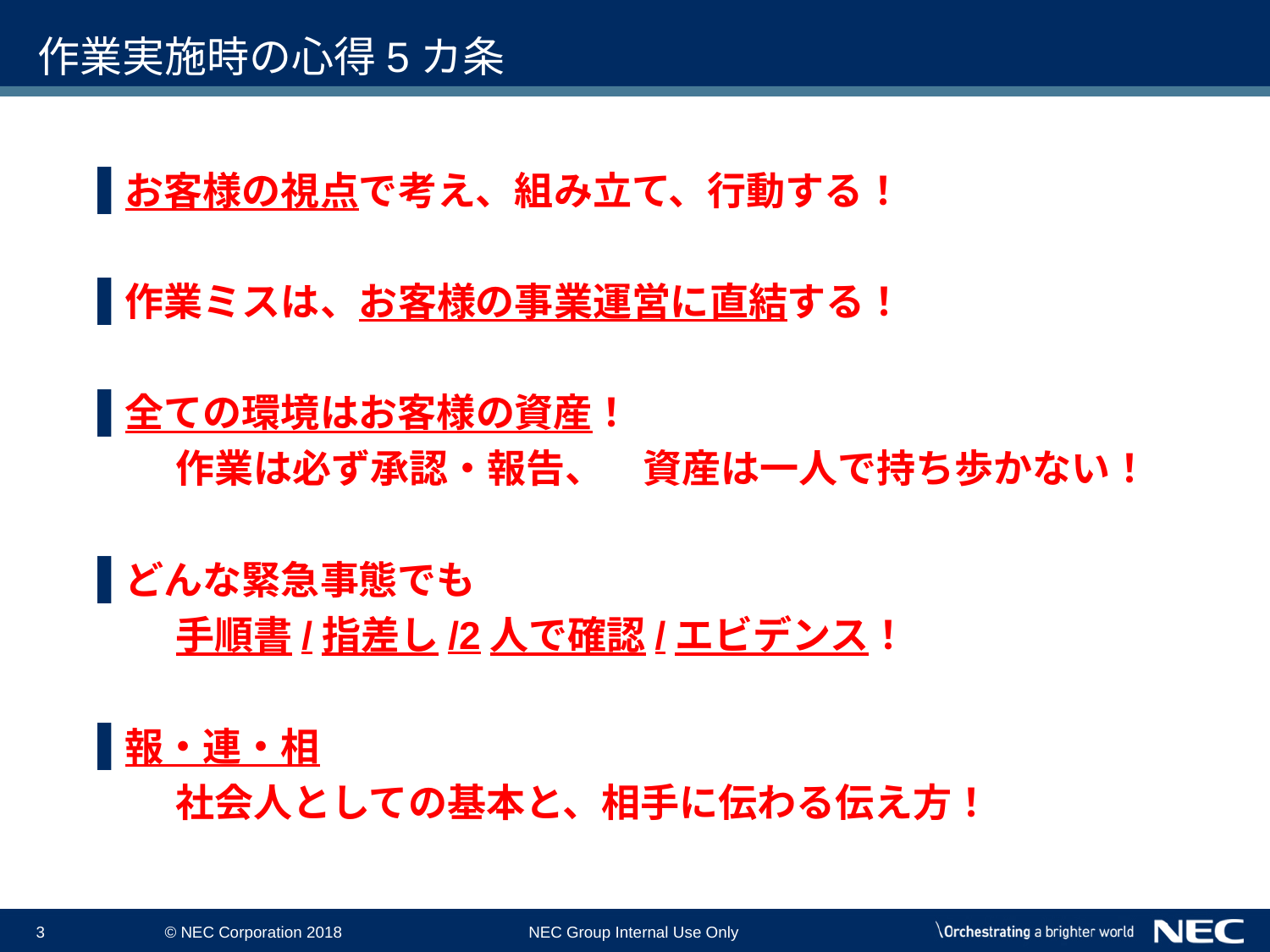

# 作業実施時の心得5カ条
お客様の視点で考え、組み立て、行動する！

作業ミスは、お客様の事業運営に直結する！

全ての環境はお客様の資産！
　　作業は必ず承認・報告、　資産は一人で持ち歩かない！

どんな緊急事態でも
　　手順書/指差し/2人で確認/エビデンス！

報・連・相
　　社会人としての基本と、相手に伝わる伝え方！